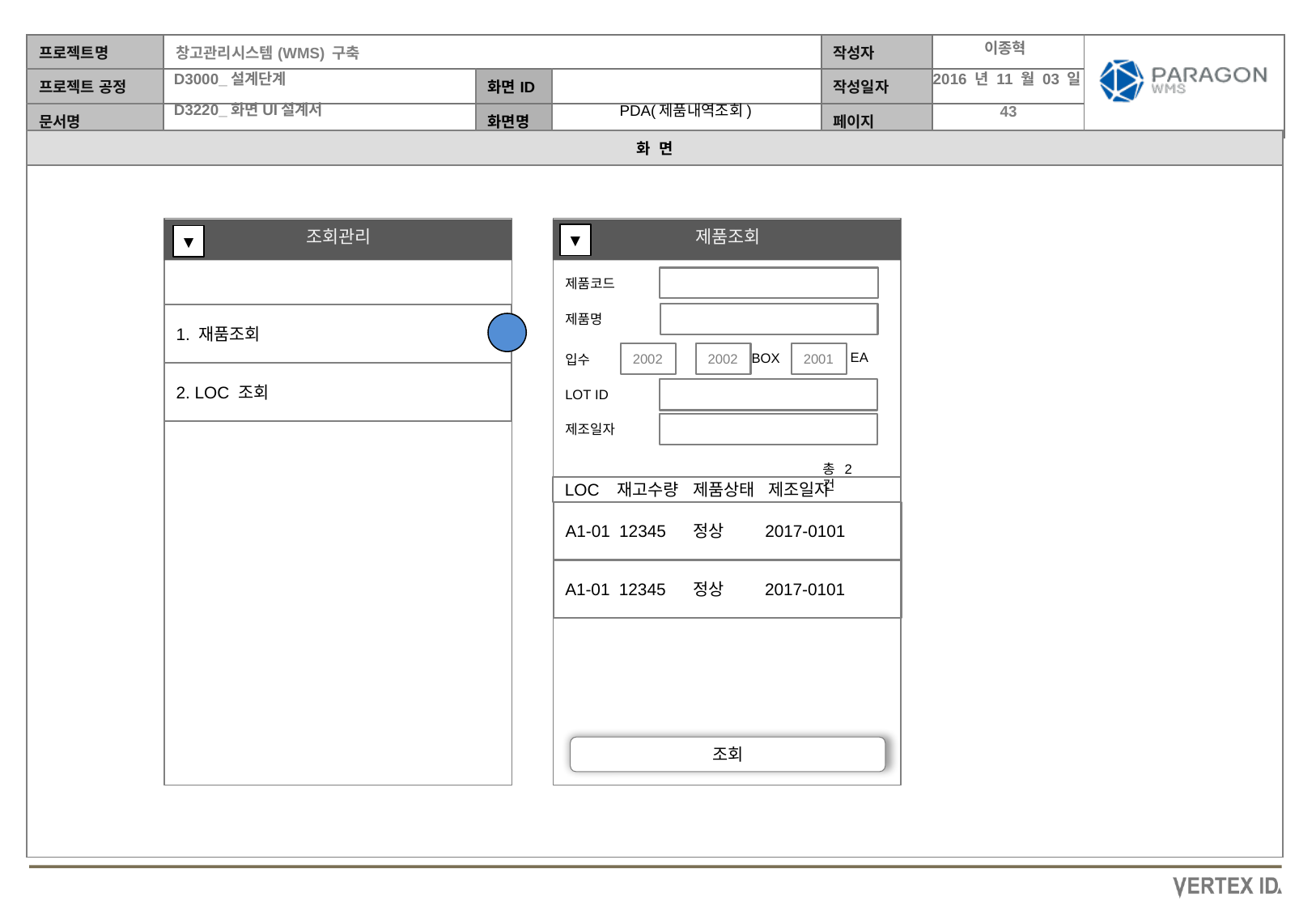

이종혁
2016 년 11 월 03 일
PDA(제품내역조회)

조회관리
제품조회
▼
▼

제품코드

1. 재품조회
제품명

2002
2001
2002
EA
BOX
입수
2. LOC 조회

LOT ID

제조일자
총2건
LOC   재고수량   제품상태   제조일자
A1-01  12345     정상        2017-0101
A1-01  12345     정상        2017-0101
조회